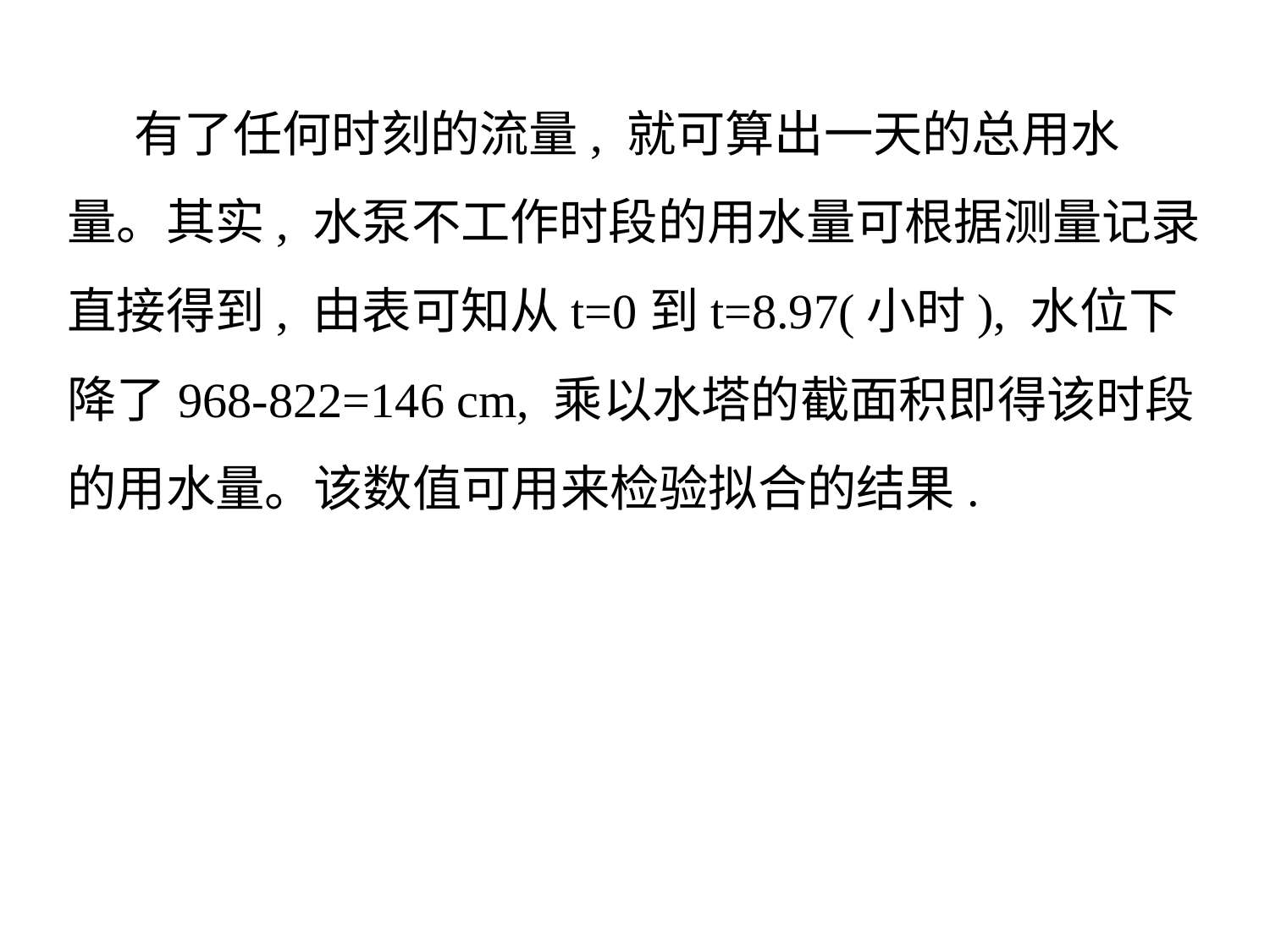

有了任何时刻的流量, 就可算出一天的总用水量。其实, 水泵不工作时段的用水量可根据测量记录直接得到, 由表可知从t=0到t=8.97(小时), 水位下降了968-822=146 cm, 乘以水塔的截面积即得该时段的用水量。该数值可用来检验拟合的结果.